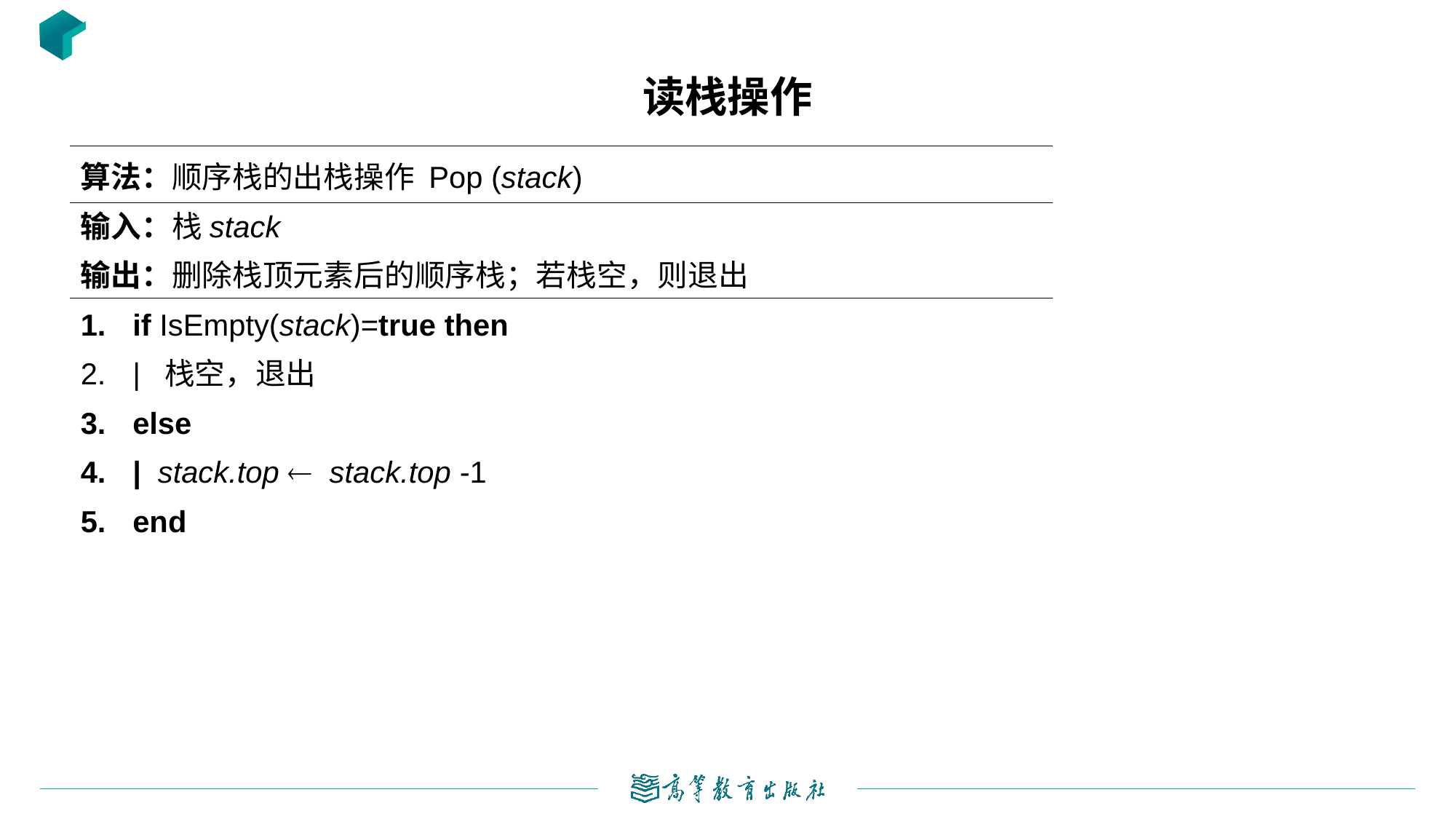

# 读栈操作
算法：顺序栈的出栈操作 Pop (stack)
输入：栈stack
输出：删除栈顶元素后的顺序栈；若栈空，则退出
 if IsEmpty(stack)=true then
 |  栈空，退出
 else
 |  stack.top ←  stack.top -1
 end